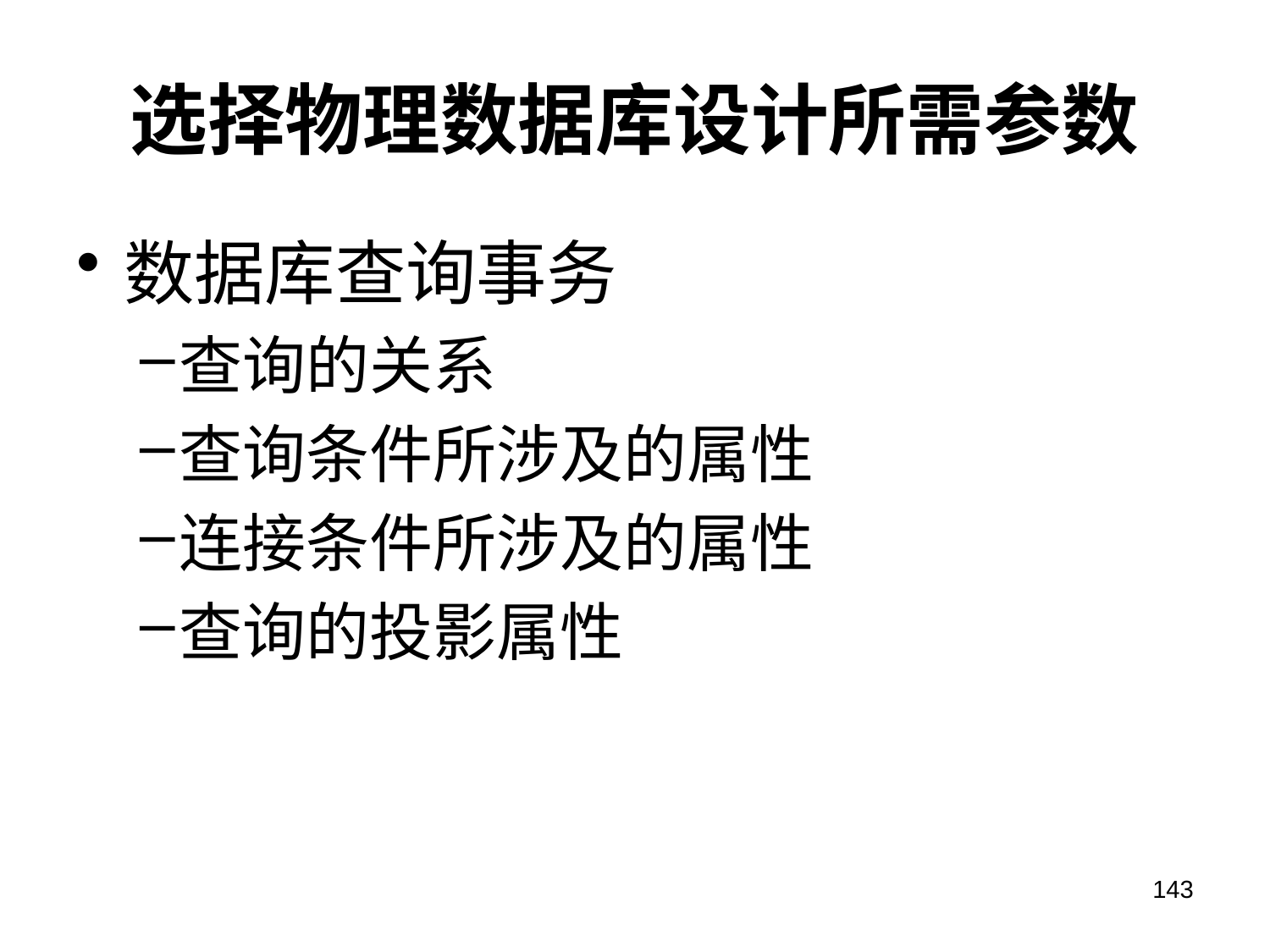

# 选择物理数据库设计所需参数
数据库查询事务
查询的关系
查询条件所涉及的属性
连接条件所涉及的属性
查询的投影属性

143